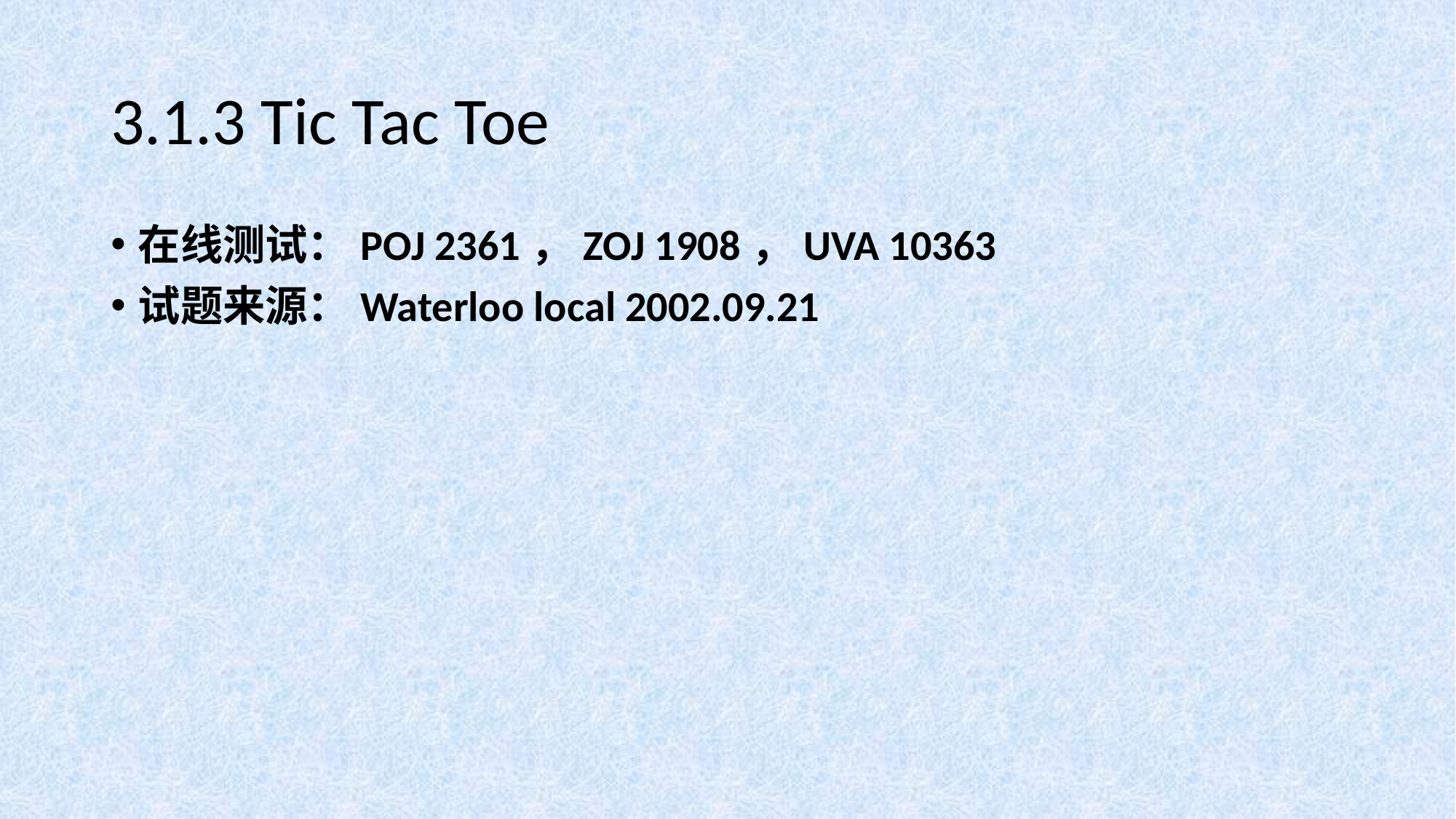

# 3.1.3 Tic Tac Toe
在线测试：POJ 2361，ZOJ 1908，UVA 10363
试题来源：Waterloo local 2002.09.21